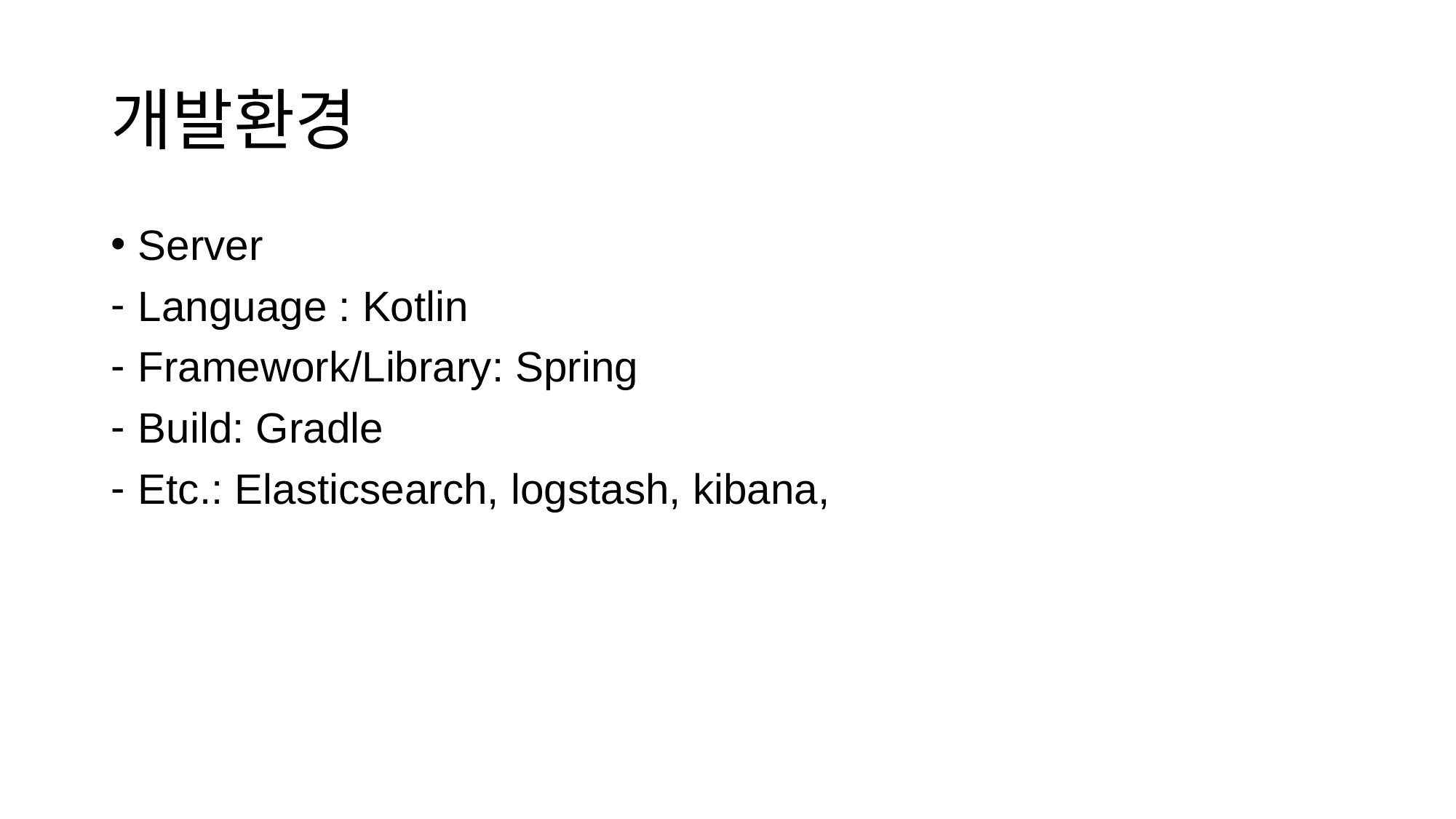

# 개발환경
Server
Language : Kotlin
Framework/Library: Spring
Build: Gradle
Etc.: Elasticsearch, logstash, kibana,